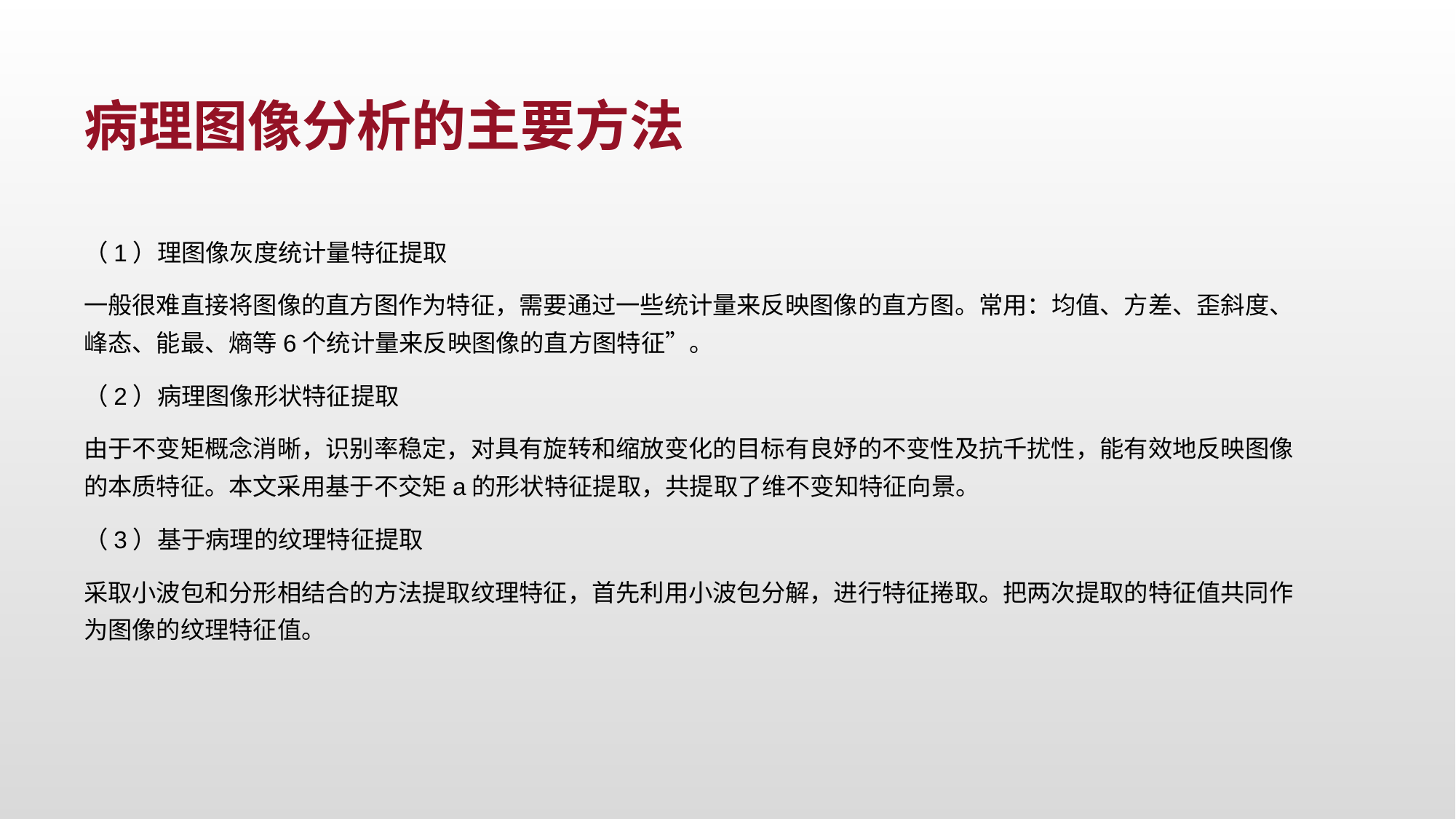

病理图像分析的主要方法

（1）理图像灰度统计量特征提取
一般很难直接将图像的直方图作为特征，需要通过一些统计量来反映图像的直方图。常用：均值、方差、歪斜度、峰态、能最、熵等6个统计量来反映图像的直方图特征”。
（2）病理图像形状特征提取
由于不变矩概念消晰，识别率稳定，对具有旋转和缩放变化的目标有良妤的不变性及抗千扰性，能有效地反映图像的本质特征。本文采用基于不交矩a的形状特征提取，共提取了维不变知特征向景。
（3）基于病理的纹理特征提取
采取小波包和分形相结合的方法提取纹理特征，首先利用小波包分解，进行特征捲取。把两次提取的特征值共同作为图像的纹理特征值。